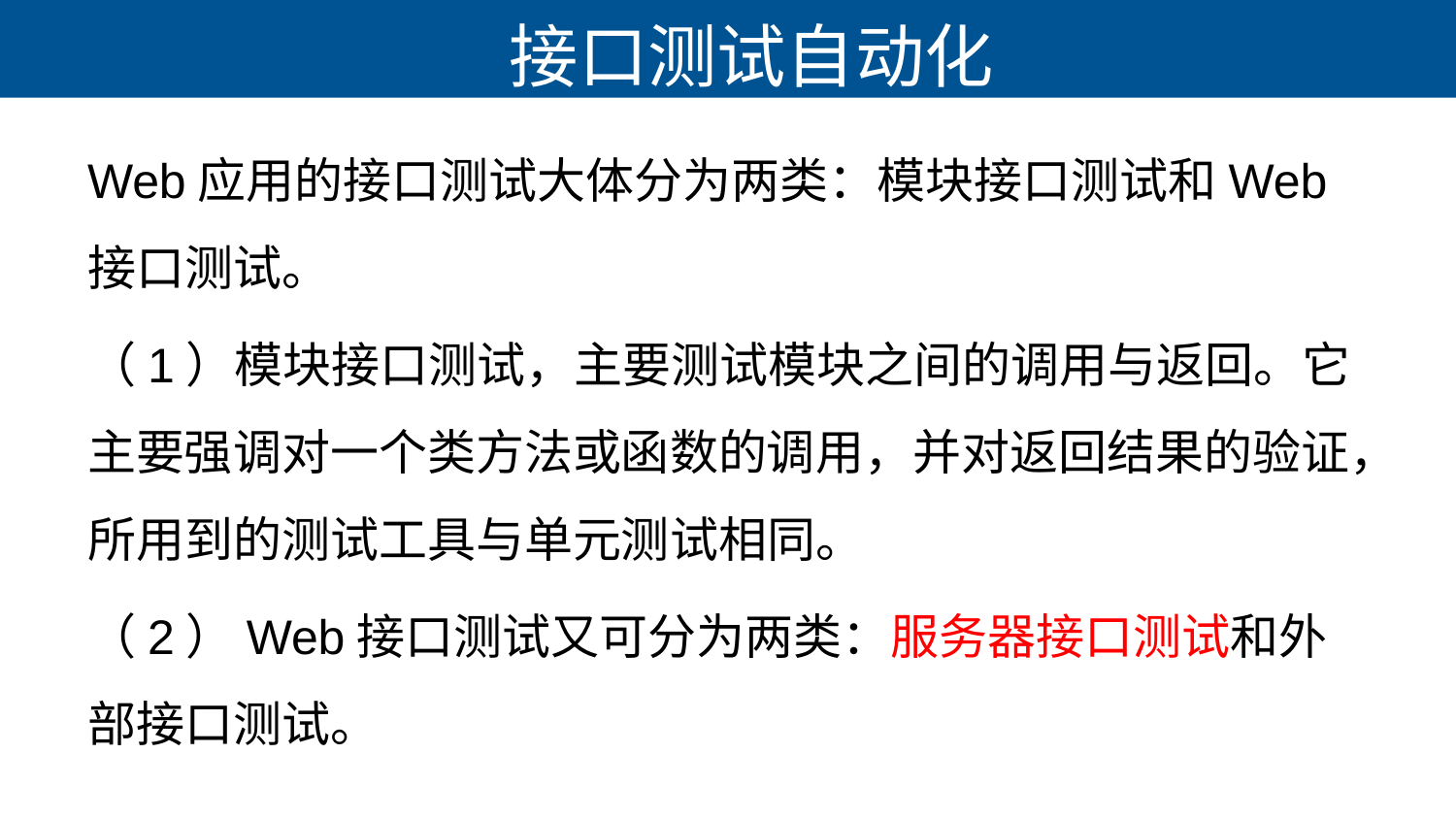

#
接口测试自动化
Web应用的接口测试大体分为两类：模块接口测试和Web接口测试。
（1）模块接口测试，主要测试模块之间的调用与返回。它主要强调对一个类方法或函数的调用，并对返回结果的验证，所用到的测试工具与单元测试相同。
（2）Web接口测试又可分为两类：服务器接口测试和外部接口测试。